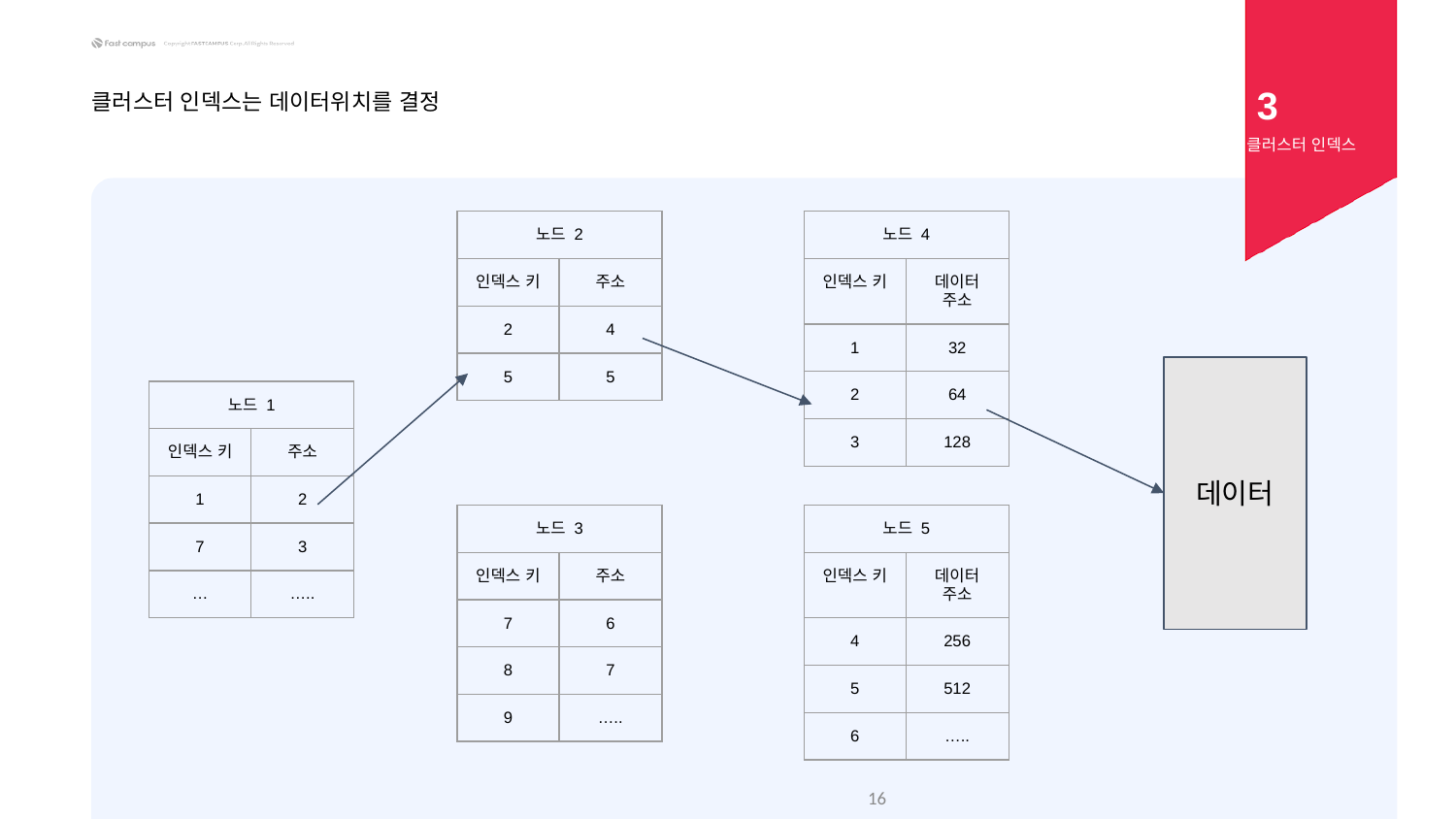

3
클러스터 인덱스는 데이터위치를 결정
클러스터 인덱스
| 노드 2 |  |
| --- | --- |
| 인덱스 키 | 주소 |
| 2 | 4 |
| 5 | 5 |
| 노드 4 |  |
| --- | --- |
| 인덱스 키 | 데이터 주소 |
| 1 | 32 |
| 2 | 64 |
| 3 | 128 |
데이터
| 노드 1 |  |
| --- | --- |
| 인덱스 키 | 주소 |
| 1 | 2 |
| 7 | 3 |
| … | ….. |
| 노드 5 |  |
| --- | --- |
| 인덱스 키 | 데이터 주소 |
| 4 | 256 |
| 5 | 512 |
| 6 | ….. |
| 노드 3 |  |
| --- | --- |
| 인덱스 키 | 주소 |
| 7 | 6 |
| 8 | 7 |
| 9 | ….. |
16